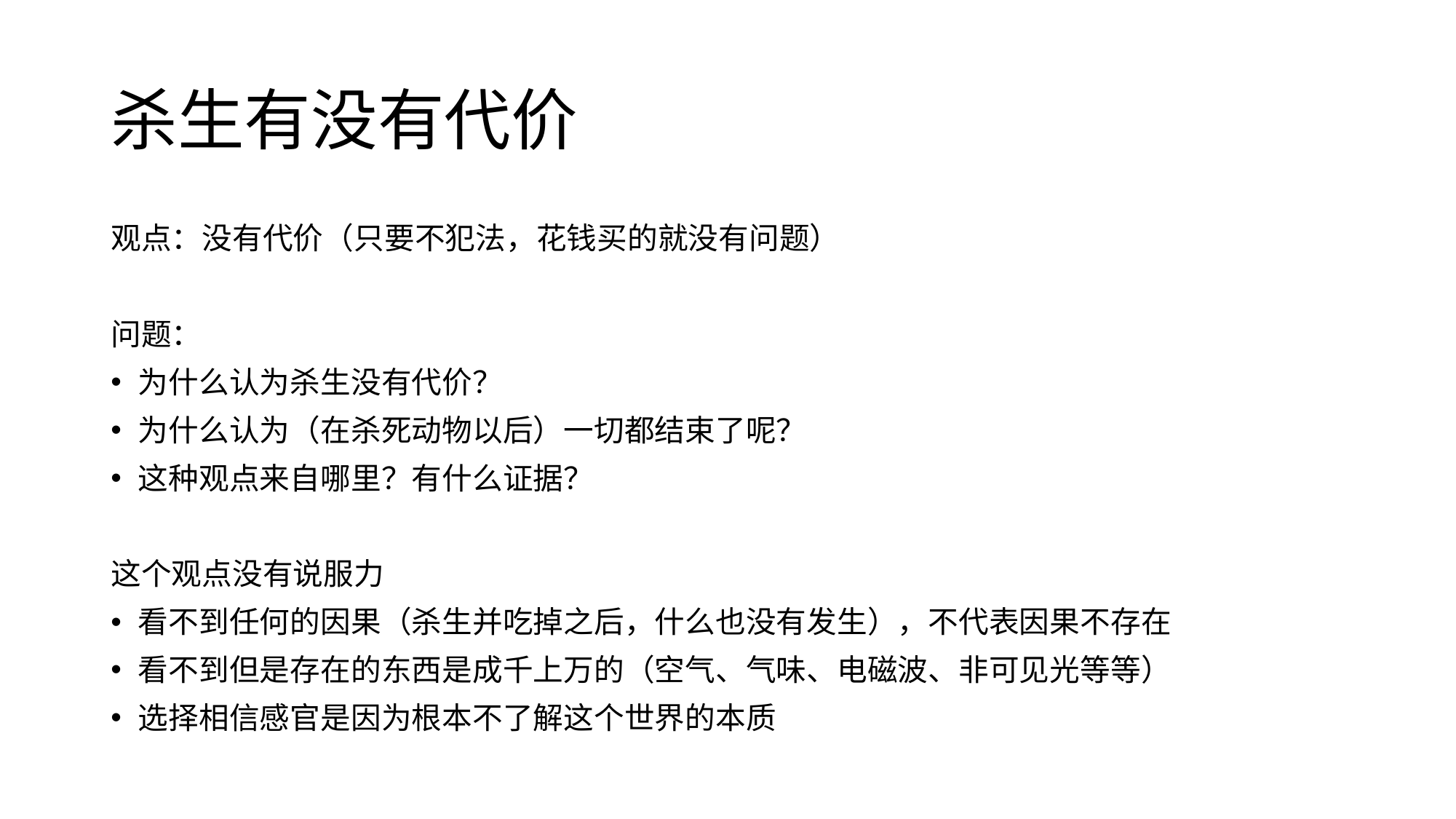

# 杀生有没有代价
观点：没有代价（只要不犯法，花钱买的就没有问题）

问题：
为什么认为杀生没有代价？
为什么认为（在杀死动物以后）一切都结束了呢？
这种观点来自哪里？有什么证据？

这个观点没有说服力
看不到任何的因果（杀生并吃掉之后，什么也没有发生），不代表因果不存在
看不到但是存在的东西是成千上万的（空气、气味、电磁波、非可见光等等）
选择相信感官是因为根本不了解这个世界的本质